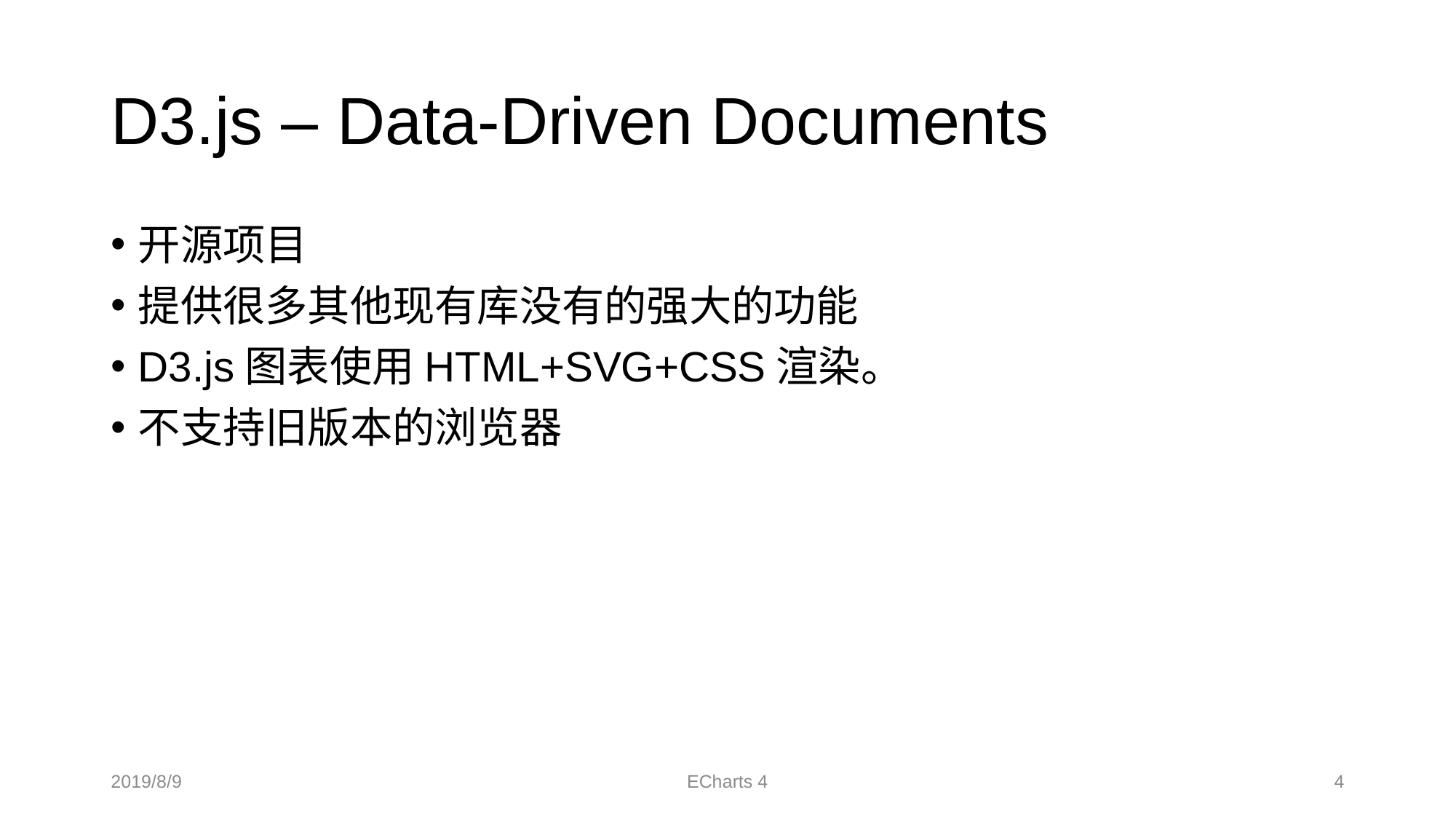

# D3.js – Data-Driven Documents
开源项目
提供很多其他现有库没有的强大的功能
D3.js图表使用HTML+SVG+CSS渲染。
不支持旧版本的浏览器
2019/8/9
ECharts 4
4